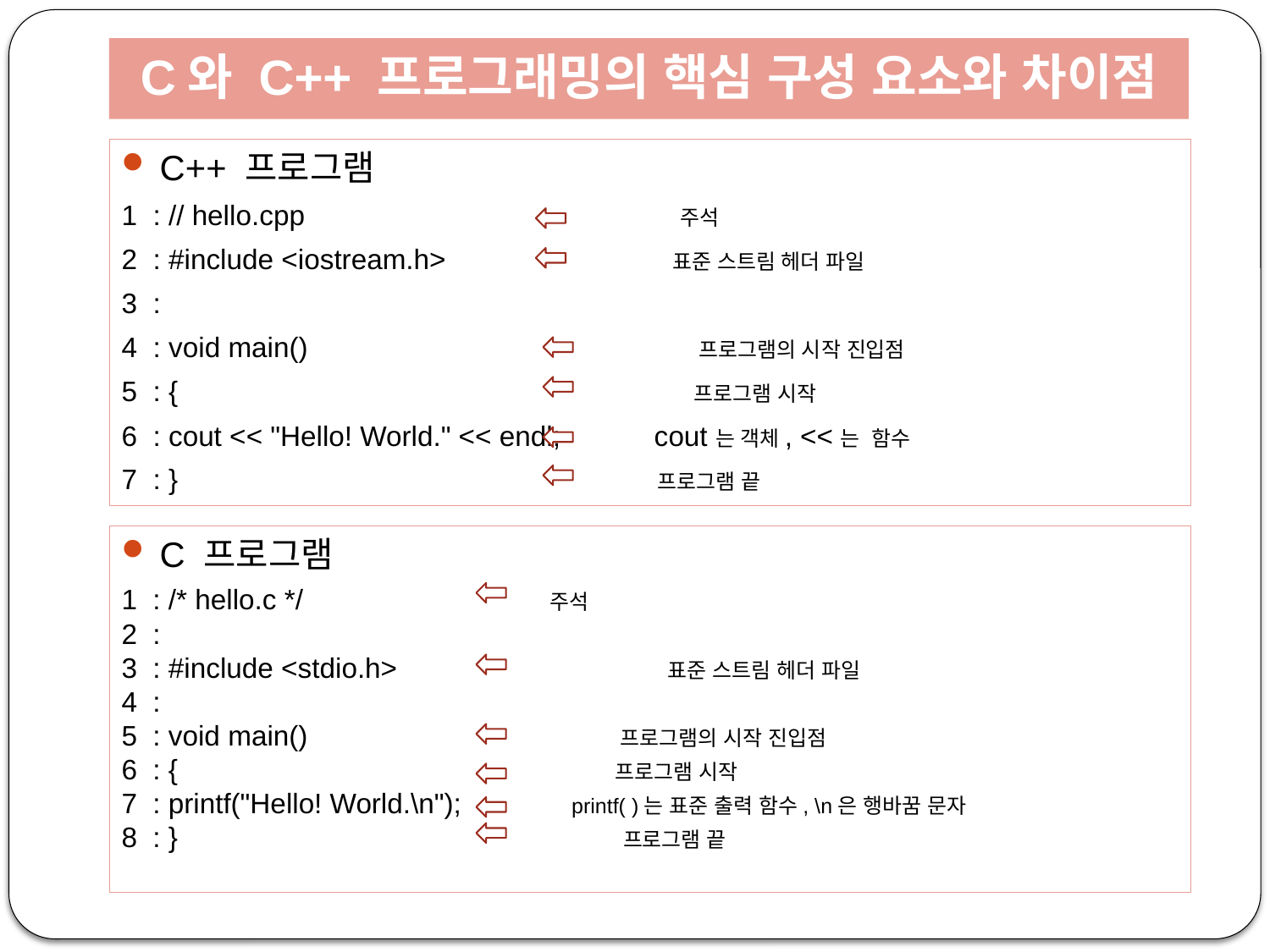

# C와 C++ 프로그래밍의 핵심 구성 요소와 차이점
C++ 프로그램
1  : // hello.cpp                                               주석
2  : #include <iostream.h>                            표준 스트림 헤더 파일
3  :
4  : void main()                                                 프로그램의 시작 진입점
5  : {                                                                 프로그램 시작
6  : cout << "Hello! World." << endl;            cout는 객체, <<는  함수
7  : }  			              프로그램 끝

C 프로그램
1  : /* hello.c */ 		    주석
2  :
3  : #include <stdio.h> 		    표준 스트림 헤더 파일
4  :
5  : void main()                                       프로그램의 시작 진입점
6  : {                                                       프로그램 시작
7  : printf("Hello! World.\n");              printf( )는 표준 출력 함수, \n은 행바꿈 문자
8  : }                                                        프로그램 끝